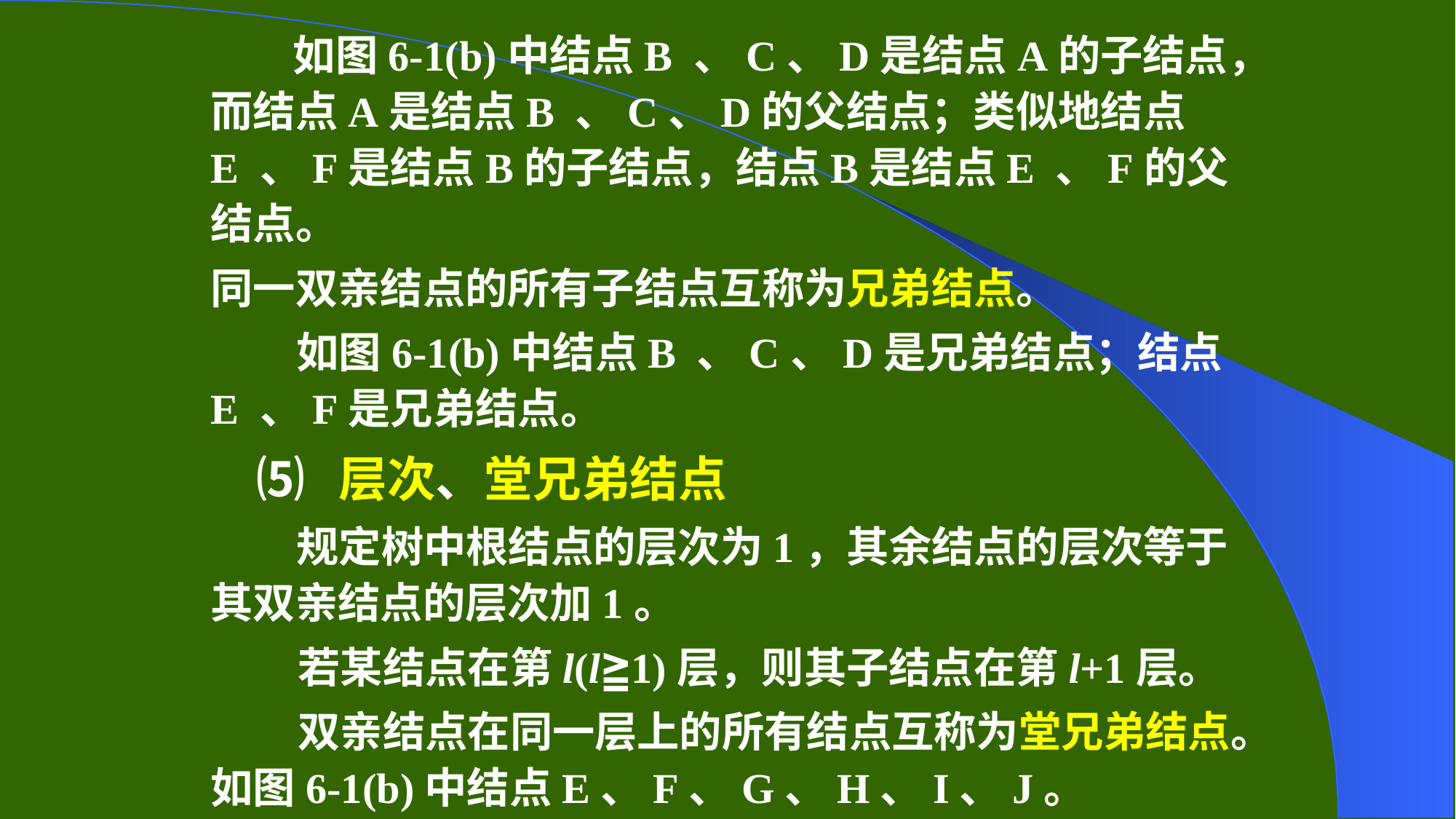

如图6-1(b)中结点B 、C、D是结点A的子结点，而结点A是结点B 、C、D的父结点；类似地结点E 、F是结点B的子结点，结点B是结点E 、F的父结点。
同一双亲结点的所有子结点互称为兄弟结点。
        如图6-1(b)中结点B 、C、D是兄弟结点；结点E 、F是兄弟结点。
⑸  层次、堂兄弟结点
        规定树中根结点的层次为1，其余结点的层次等于其双亲结点的层次加1。
        若某结点在第l(l≧1)层，则其子结点在第l+1层。
        双亲结点在同一层上的所有结点互称为堂兄弟结点。如图6-1(b)中结点E、F、G、H、I、J。